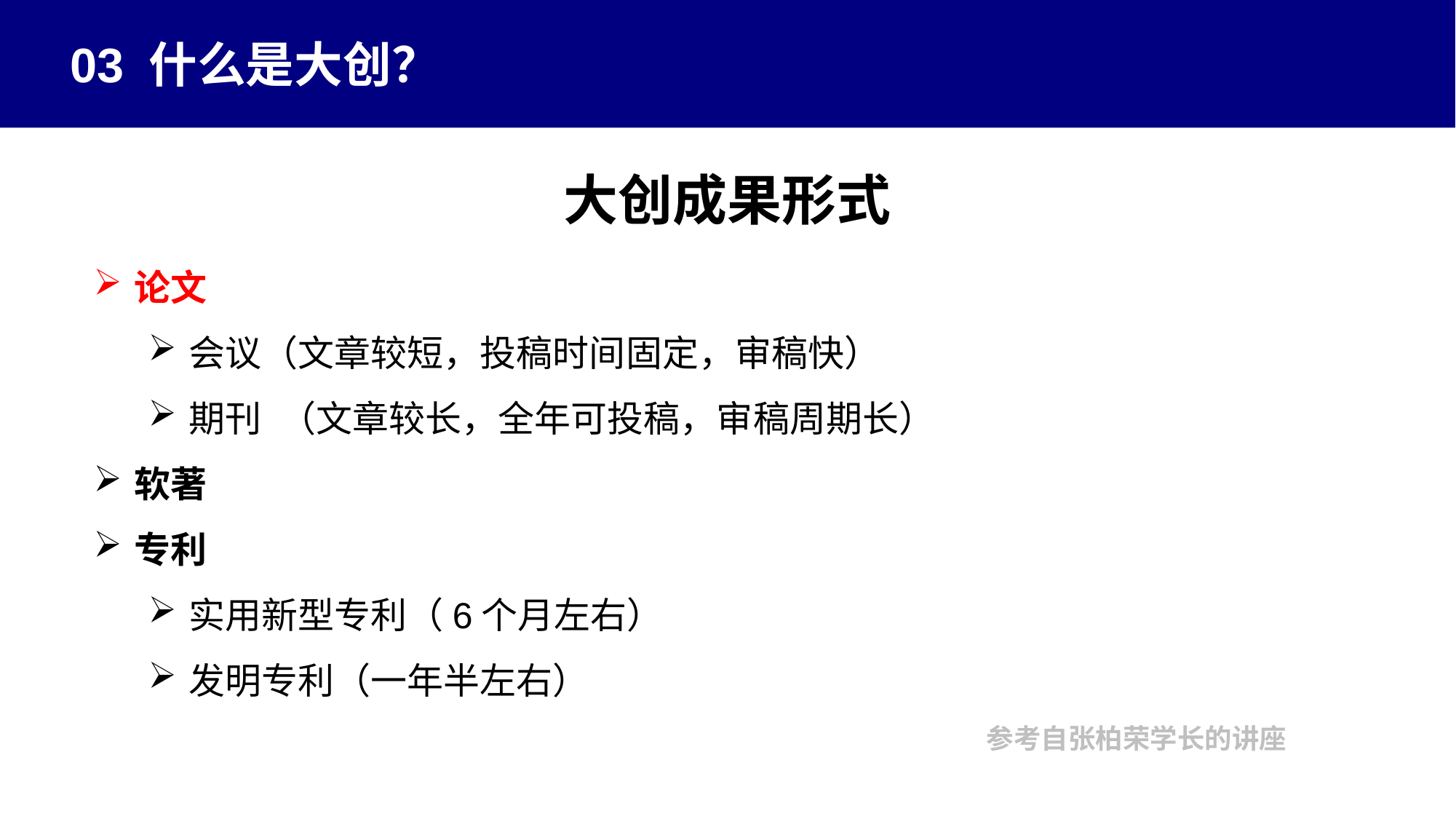

03 什么是大创？
大创成果形式
论文
会议（文章较短，投稿时间固定，审稿快）
期刊 （文章较长，全年可投稿，审稿周期长）
软著
专利
实用新型专利（6个月左右）
发明专利（一年半左右）
参考自张柏荣学长的讲座
8